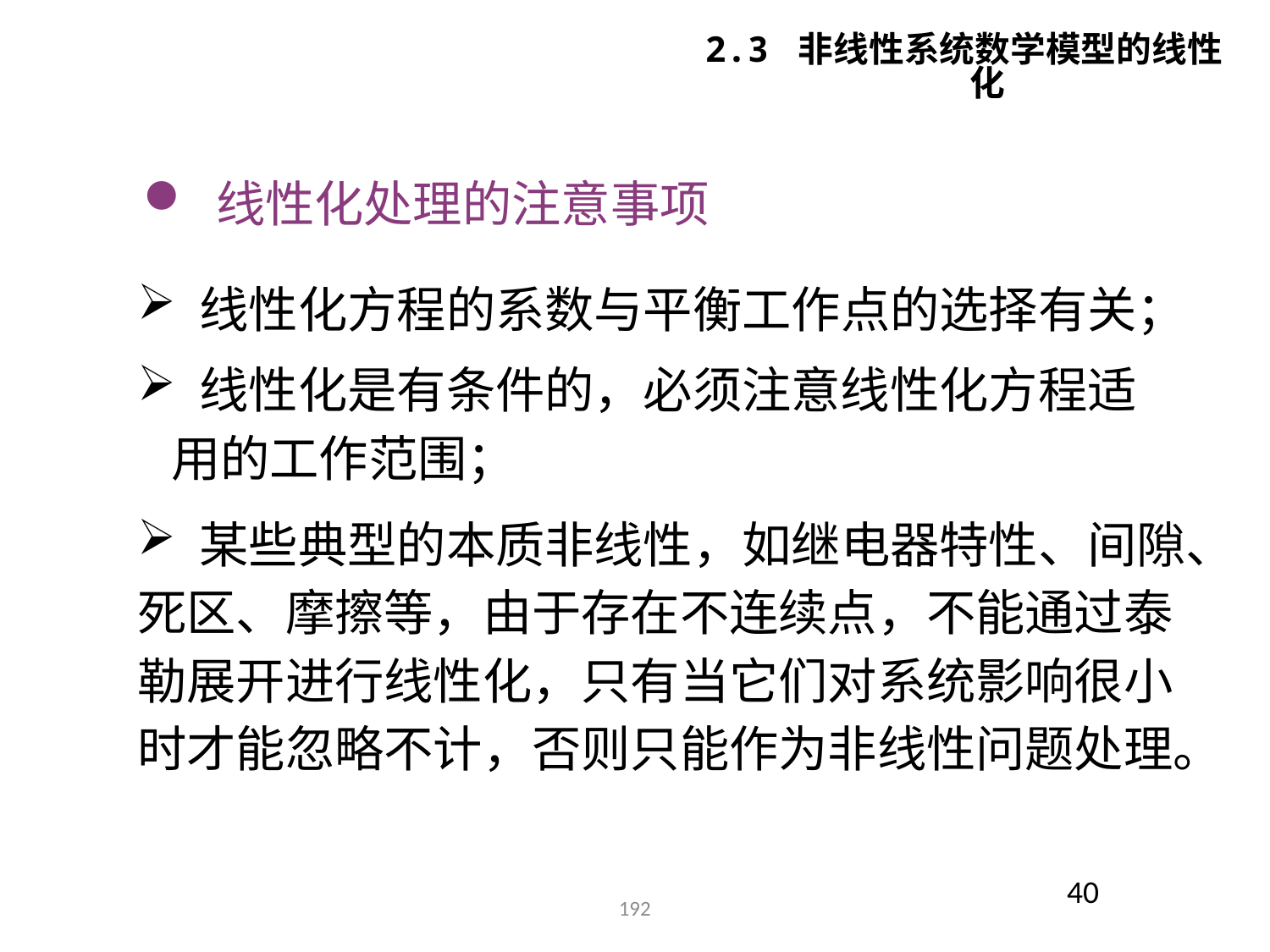

2.3 非线性系统数学模型的线性化
 线性化处理的注意事项
 线性化方程的系数与平衡工作点的选择有关；
 线性化是有条件的，必须注意线性化方程适
  用的工作范围；
 某些典型的本质非线性，如继电器特性、间隙、死区、摩擦等，由于存在不连续点，不能通过泰勒展开进行线性化，只有当它们对系统影响很小时才能忽略不计，否则只能作为非线性问题处理。
40
192